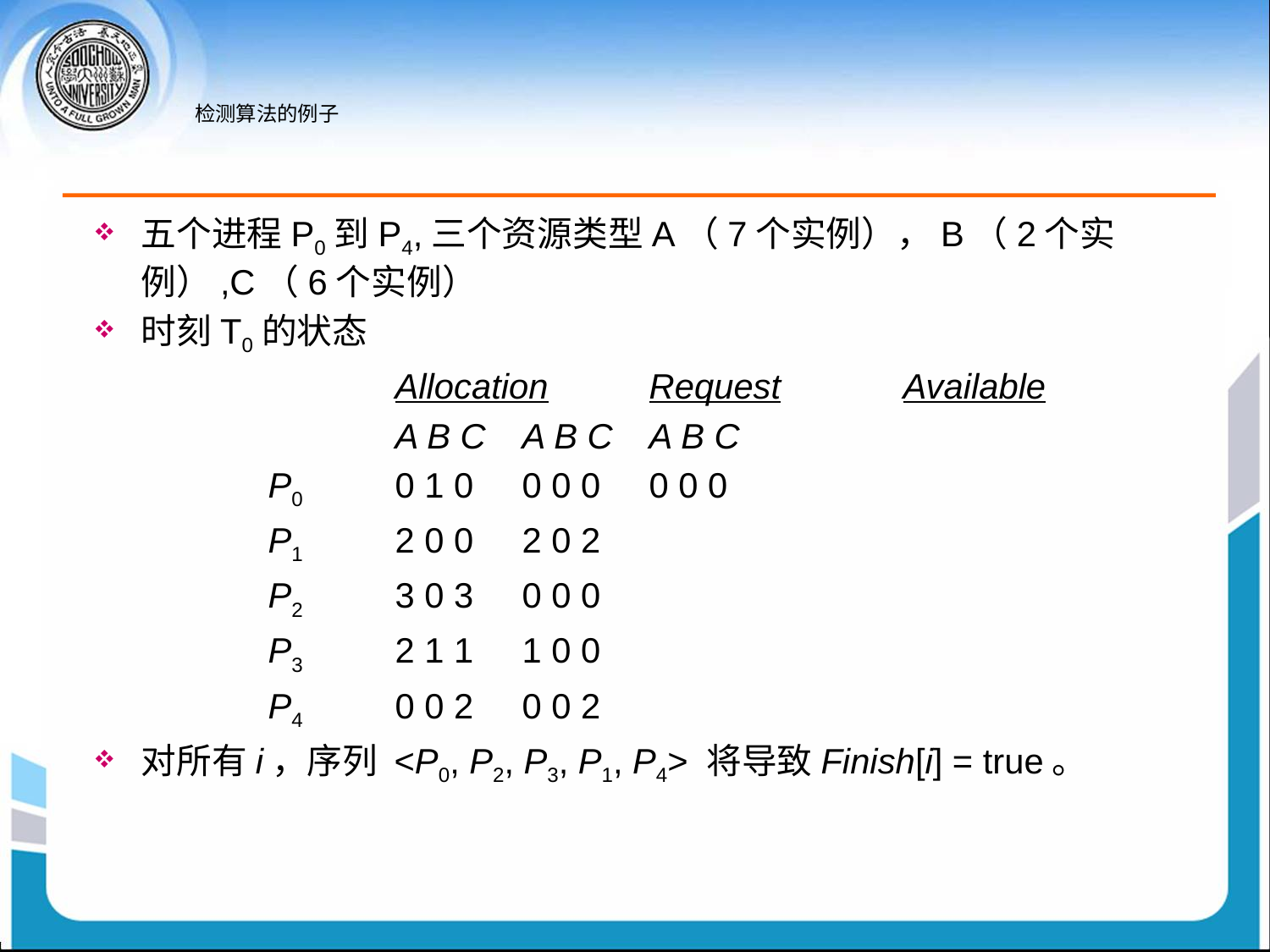

# 检测算法的例子
五个进程P0到P4,三个资源类型A（7个实例），B（2个实例）,C（6个实例）
时刻T0的状态
			Allocation	Request	Available
			A B C 	A B C 	A B C
		P0	0 1 0 	0 0 0 	0 0 0
		P1	2 0 0 	2 0 2
		P2	3 0 3	0 0 0
		P3	2 1 1 	1 0 0
		P4	0 0 2 	0 0 2
对所有i，序列 <P0, P2, P3, P1, P4> 将导致Finish[i] = true。